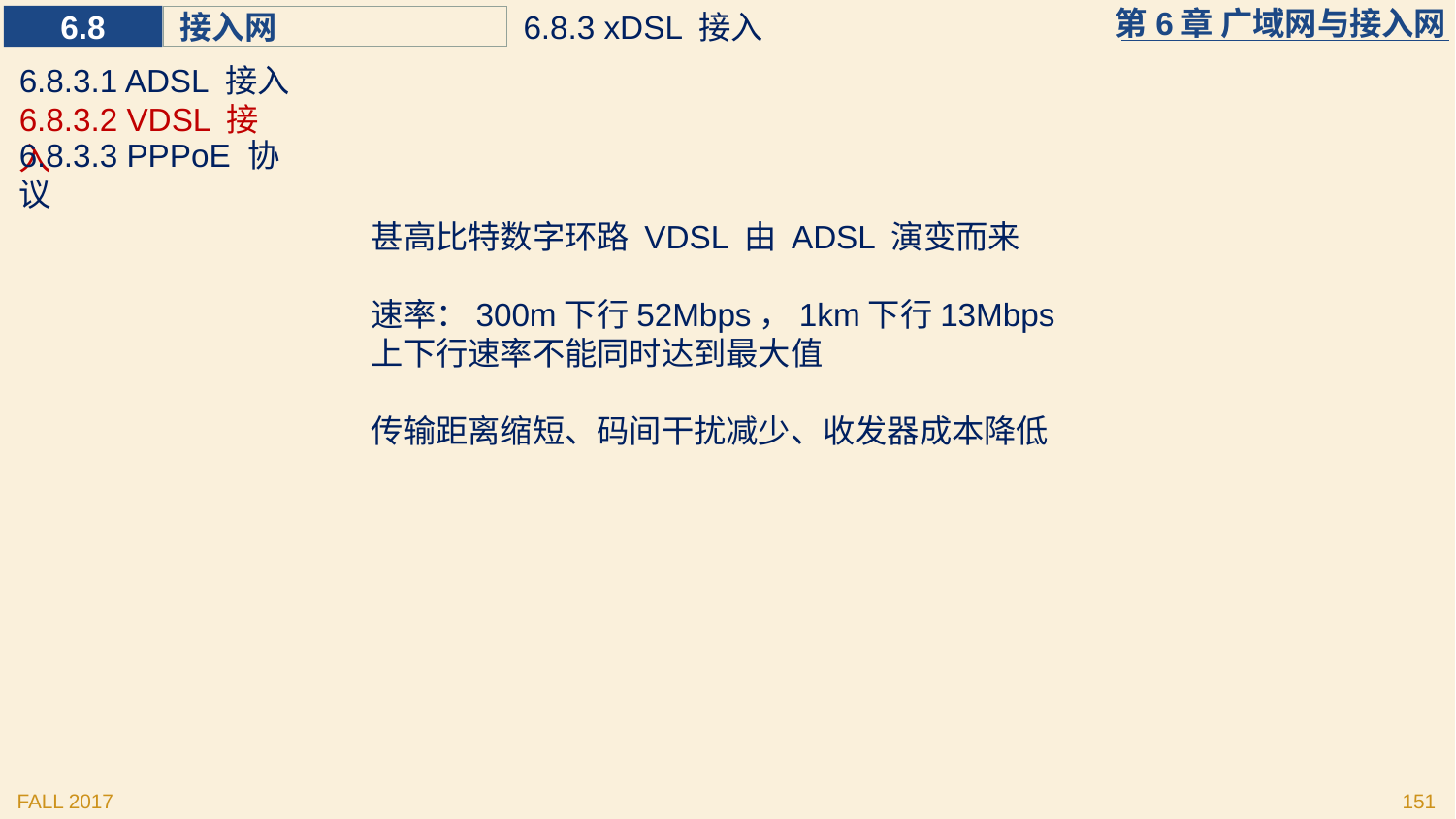

6.8.3 xDSL 接入
6.8.3.1 ADSL 接入
6.8.3.2 VDSL 接入
6.8.3.3 PPPoE 协议
甚高比特数字环路 VDSL 由 ADSL 演变而来

速率：300m下行52Mbps，1km下行13Mbps
上下行速率不能同时达到最大值

传输距离缩短、码间干扰减少、收发器成本降低